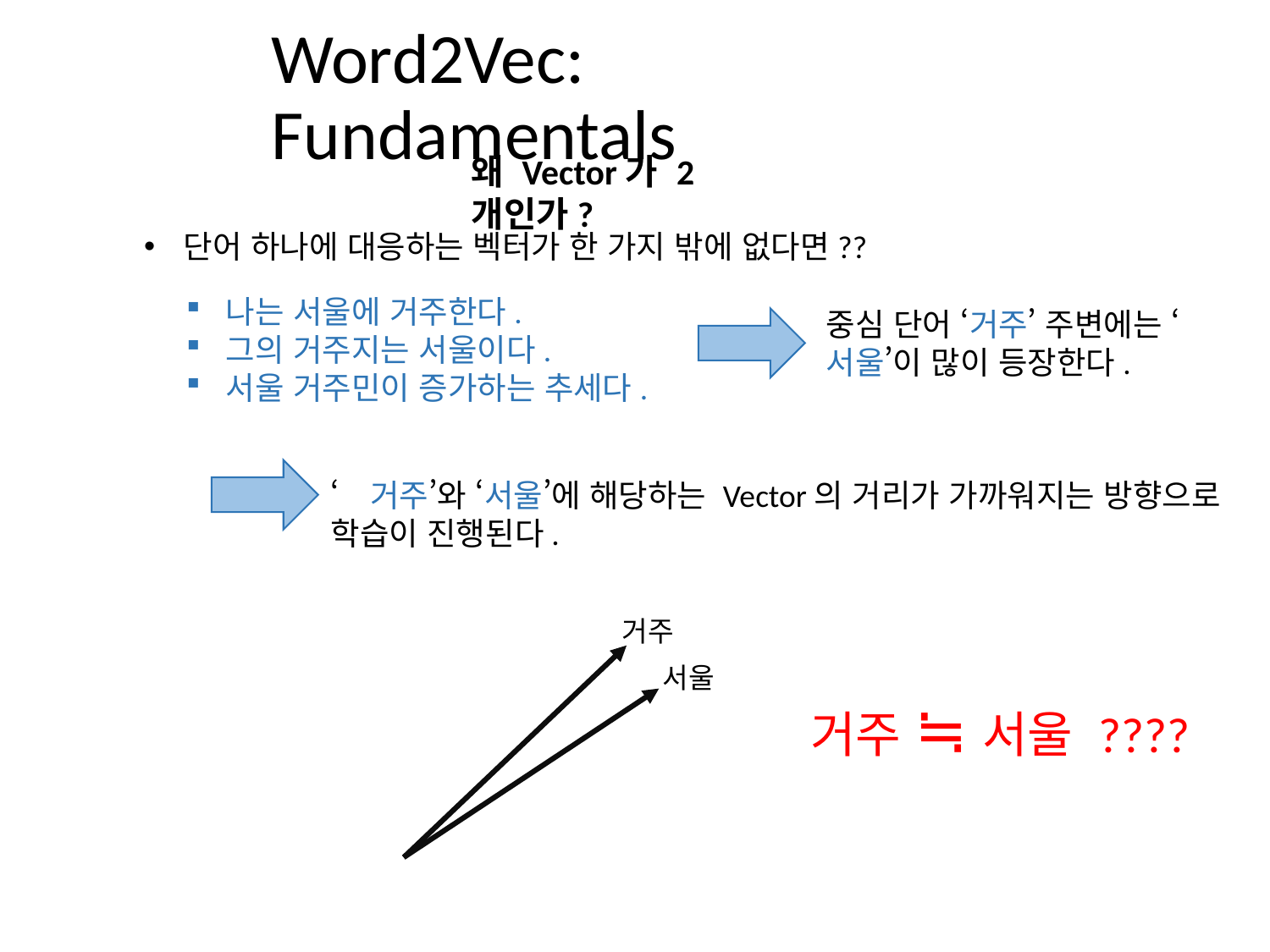

Word2Vec: Fundamentals
왜 Vector가 2개인가?
단어 하나에 대응하는 벡터가 한 가지 밖에 없다면??
나는 서울에 거주한다.
그의 거주지는 서울이다.
서울 거주민이 증가하는 추세다.
중심 단어 ‘거주’ 주변에는 ‘서울’이 많이 등장한다.

‘거주’와 ‘서울’에 해당하는 Vector의 거리가 가까워지는 방향으로 학습이 진행된다.
거주
서울
거주 ≒ 서울 ????